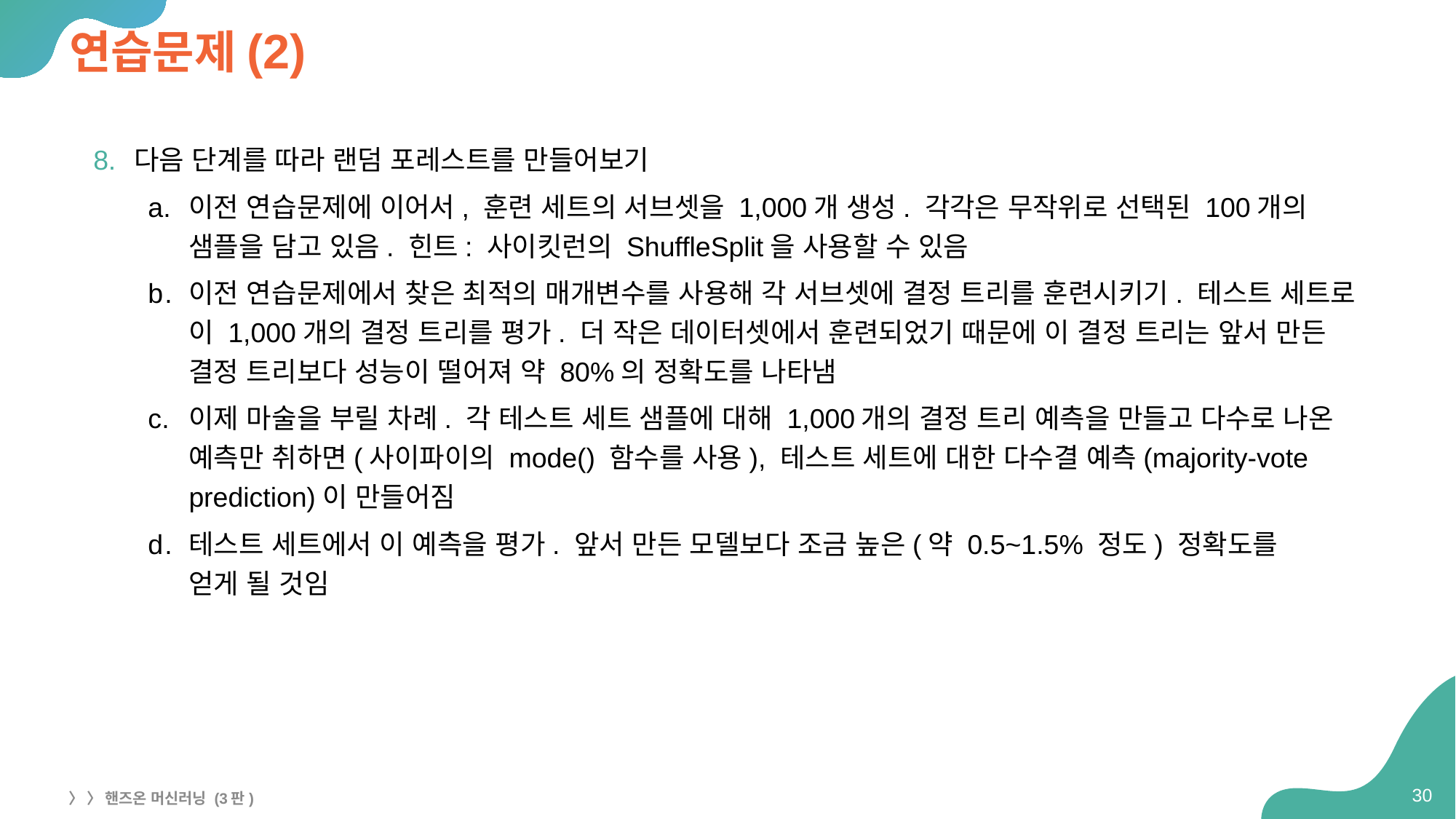

# 연습문제(2)
다음 단계를 따라 랜덤 포레스트를 만들어보기
이전 연습문제에 이어서, 훈련 세트의 서브셋을 1,000개 생성. 각각은 무작위로 선택된 100개의 샘플을 담고 있음. 힌트: 사이킷런의 ShuffleSplit을 사용할 수 있음
이전 연습문제에서 찾은 최적의 매개변수를 사용해 각 서브셋에 결정 트리를 훈련시키기. 테스트 세트로 이 1,000개의 결정 트리를 평가. 더 작은 데이터셋에서 훈련되었기 때문에 이 결정 트리는 앞서 만든 결정 트리보다 성능이 떨어져 약 80%의 정확도를 나타냄
이제 마술을 부릴 차례. 각 테스트 세트 샘플에 대해 1,000개의 결정 트리 예측을 만들고 다수로 나온 예측만 취하면(사이파이의 mode() 함수를 사용), 테스트 세트에 대한 다수결 예측(majority-vote prediction)이 만들어짐
테스트 세트에서 이 예측을 평가. 앞서 만든 모델보다 조금 높은(약 0.5~1.5% 정도) 정확도를
얻게 될 것임
30
〉 〉 핸즈온 머신러닝 (3판)